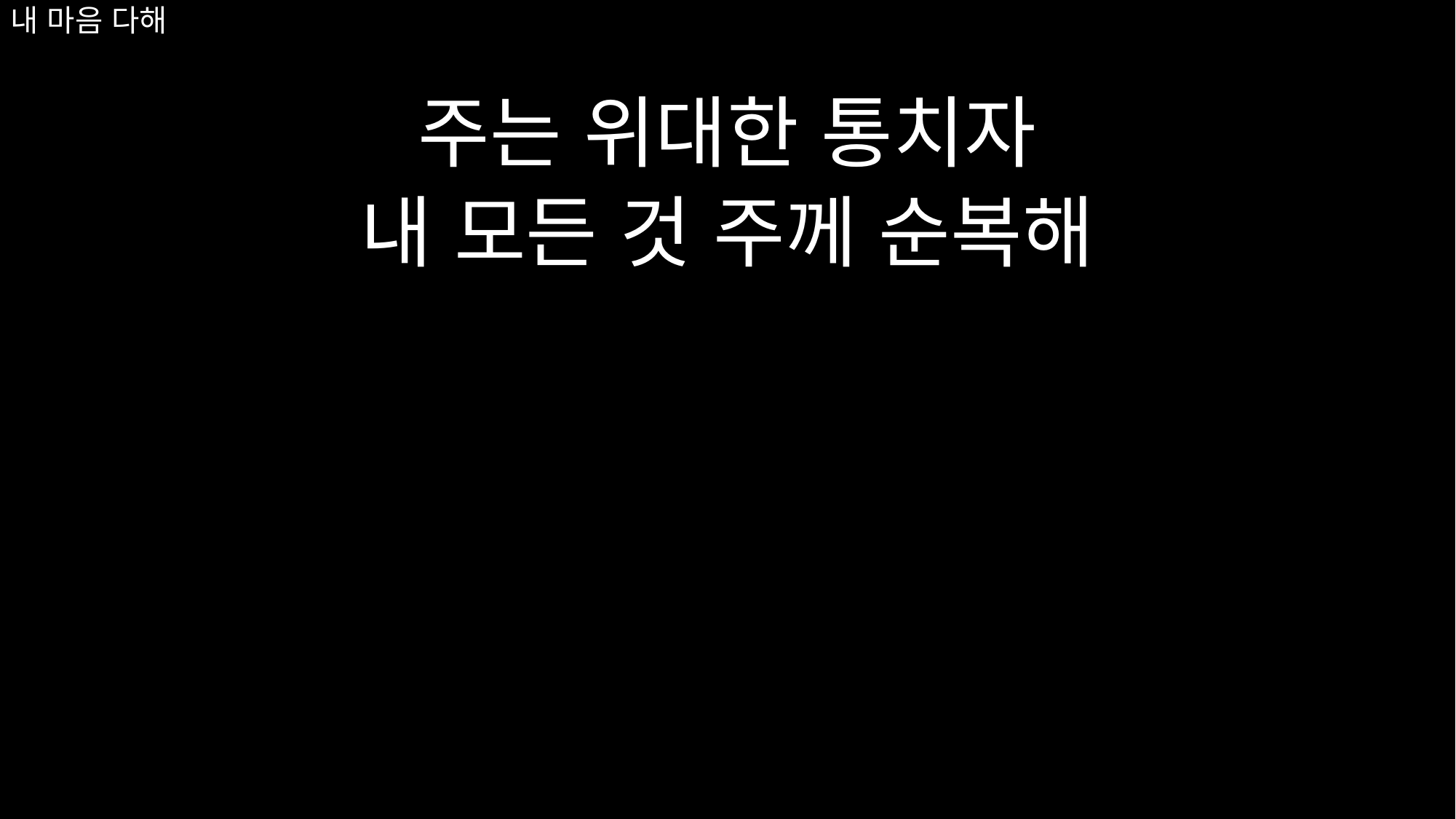

# 내 마음 다해
주는 위대한 통치자
내 모든 것 주께 순복해